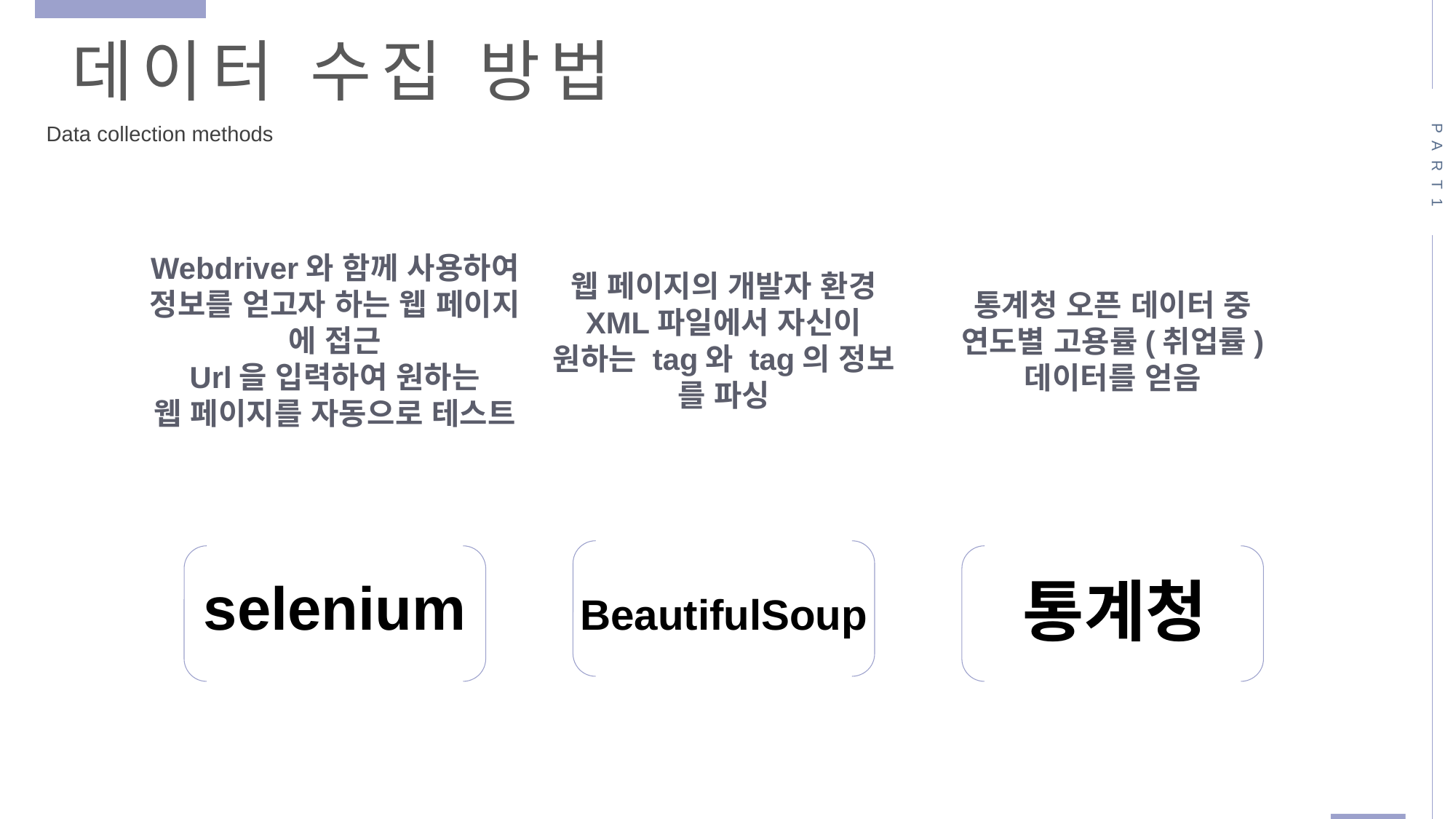

데이터 수집 방법
PART1
Data collection methods
Webdriver와 함께 사용하여
정보를 얻고자 하는 웹 페이지
에 접근
Url을 입력하여 원하는
웹 페이지를 자동으로 테스트
웹 페이지의 개발자 환경
XML파일에서 자신이
원하는 tag와 tag의 정보
를 파싱
통계청 오픈 데이터 중
연도별 고용률(취업률)
데이터를 얻음

selenium
통계청
BeautifulSoup